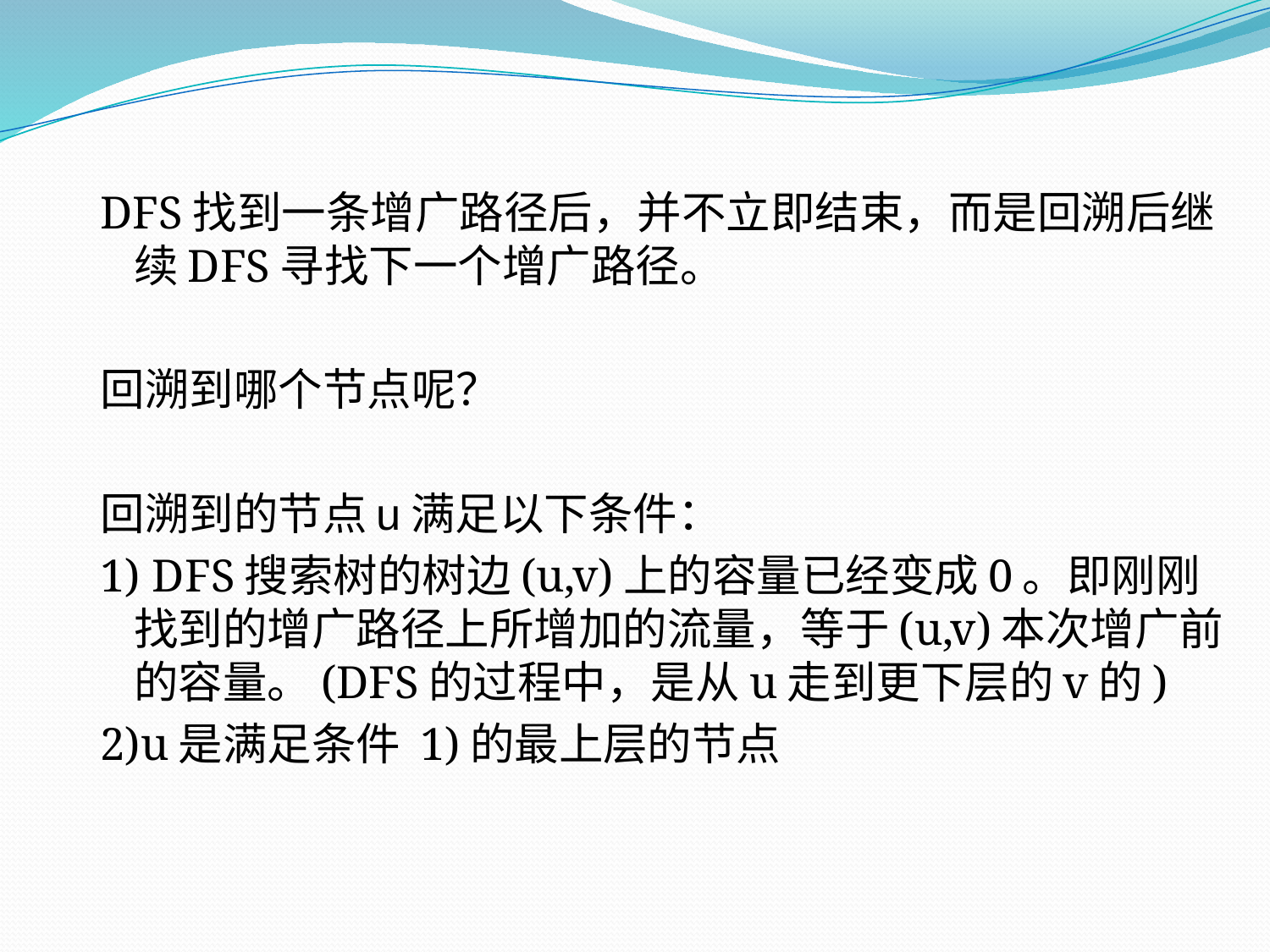

DFS找到一条增广路径后，并不立即结束，而是回溯后继续DFS寻找下一个增广路径。

回溯到哪个节点呢？

回溯到的节点u满足以下条件：
1) DFS搜索树的树边(u,v)上的容量已经变成0。即刚刚找到的增广路径上所增加的流量，等于(u,v)本次增广前的容量。(DFS的过程中，是从u走到更下层的v的)
2)u是满足条件 1)的最上层的节点